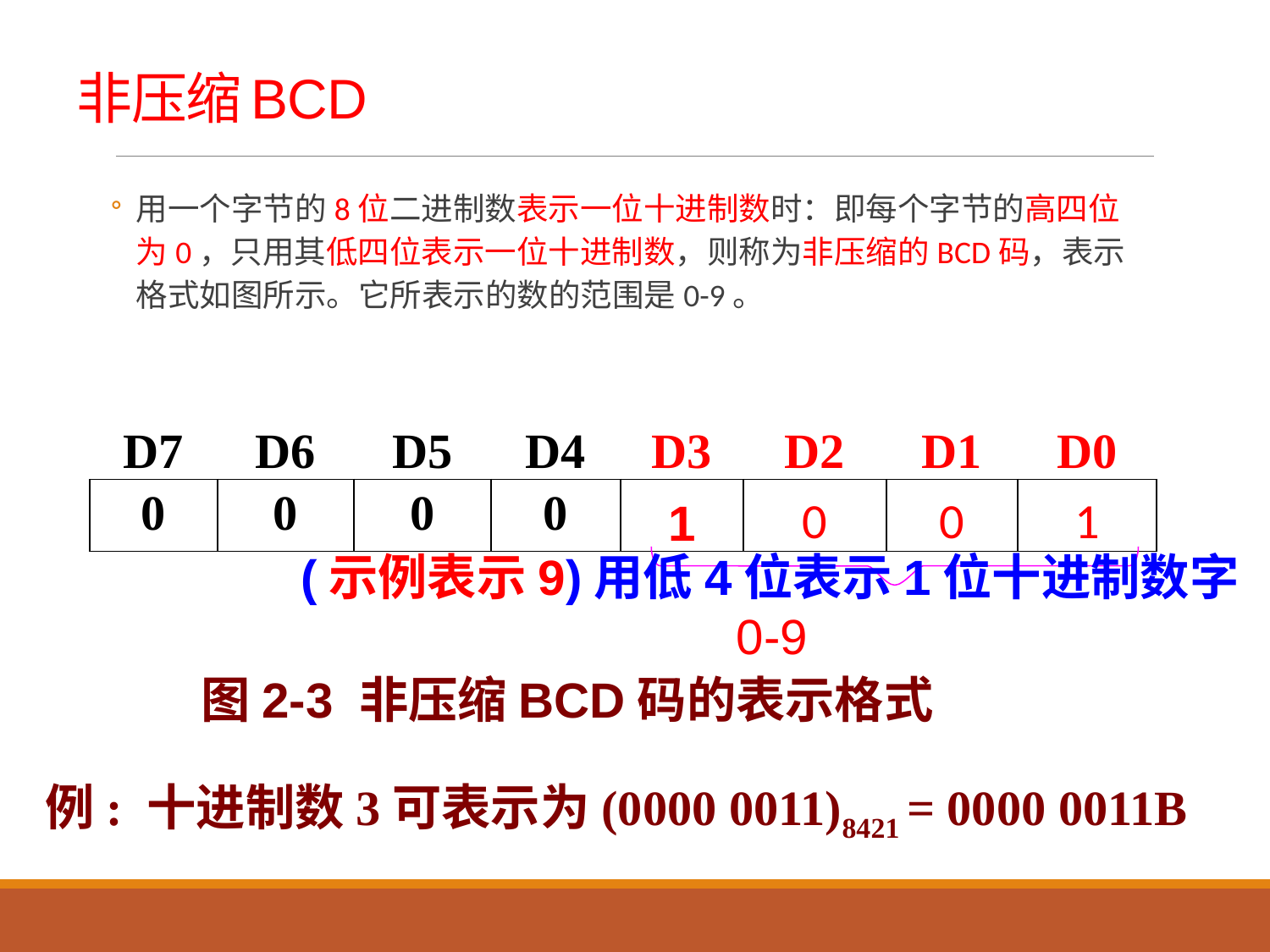

# 非压缩BCD
用一个字节的8位二进制数表示一位十进制数时：即每个字节的高四位为0，只用其低四位表示一位十进制数，则称为非压缩的BCD码，表示格式如图所示。它所表示的数的范围是0-9。

| D7 | D6 | D5 | D4 | D3 | D2 | D1 | D0 |
| --- | --- | --- | --- | --- | --- | --- | --- |
| 0 | 0 | 0 | 0 | 1 | 0 | 0 | 1 |
(示例表示9)用低4位表示1位十进制数字0-9
图2-3 非压缩BCD码的表示格式
例: 十进制数3可表示为(0000 0011)8421 = 0000 0011B